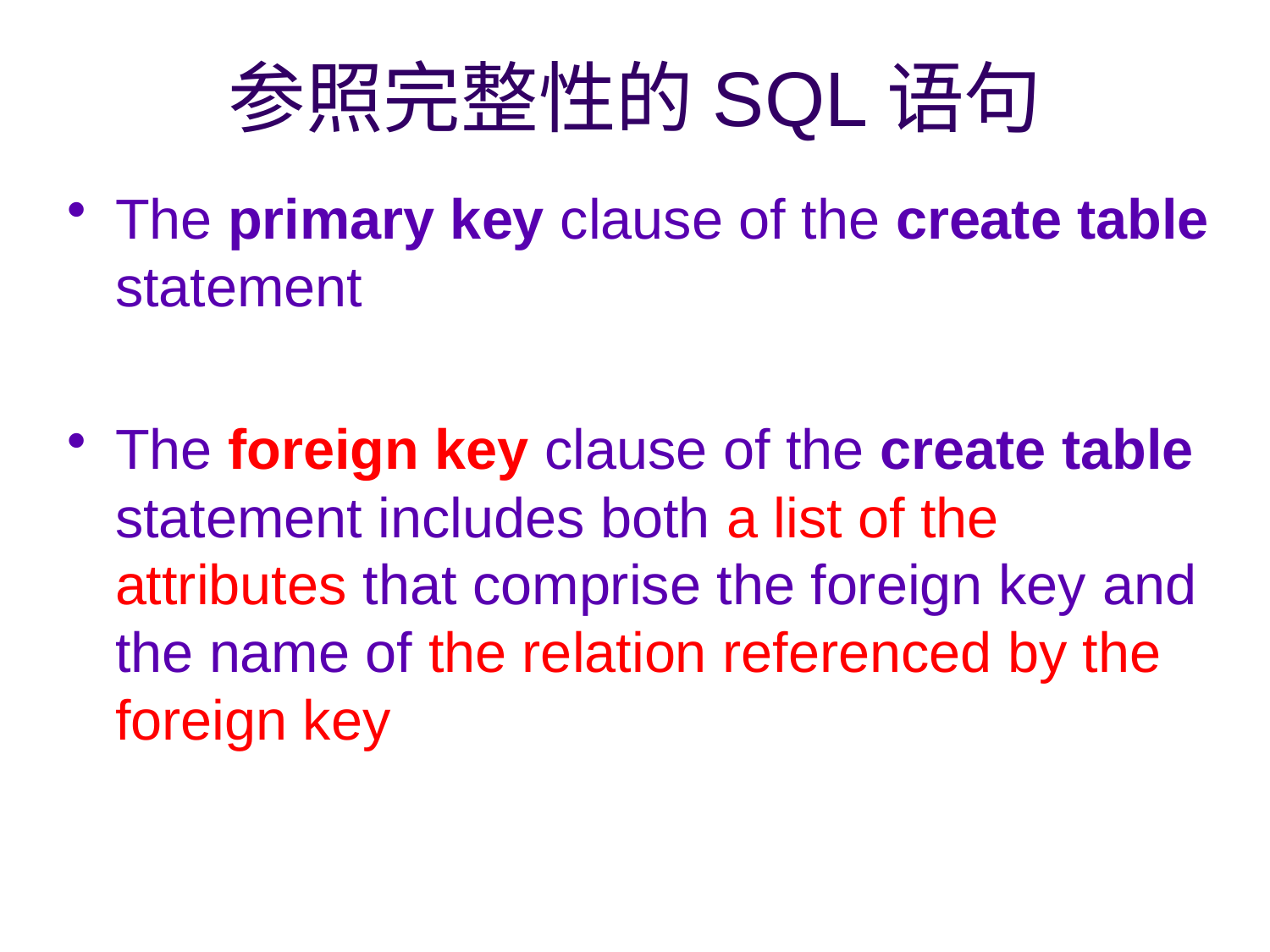

# 参照完整性的SQL语句
The primary key clause of the create table statement

The foreign key clause of the create table statement includes both a list of the attributes that comprise the foreign key and the name of the relation referenced by the foreign key